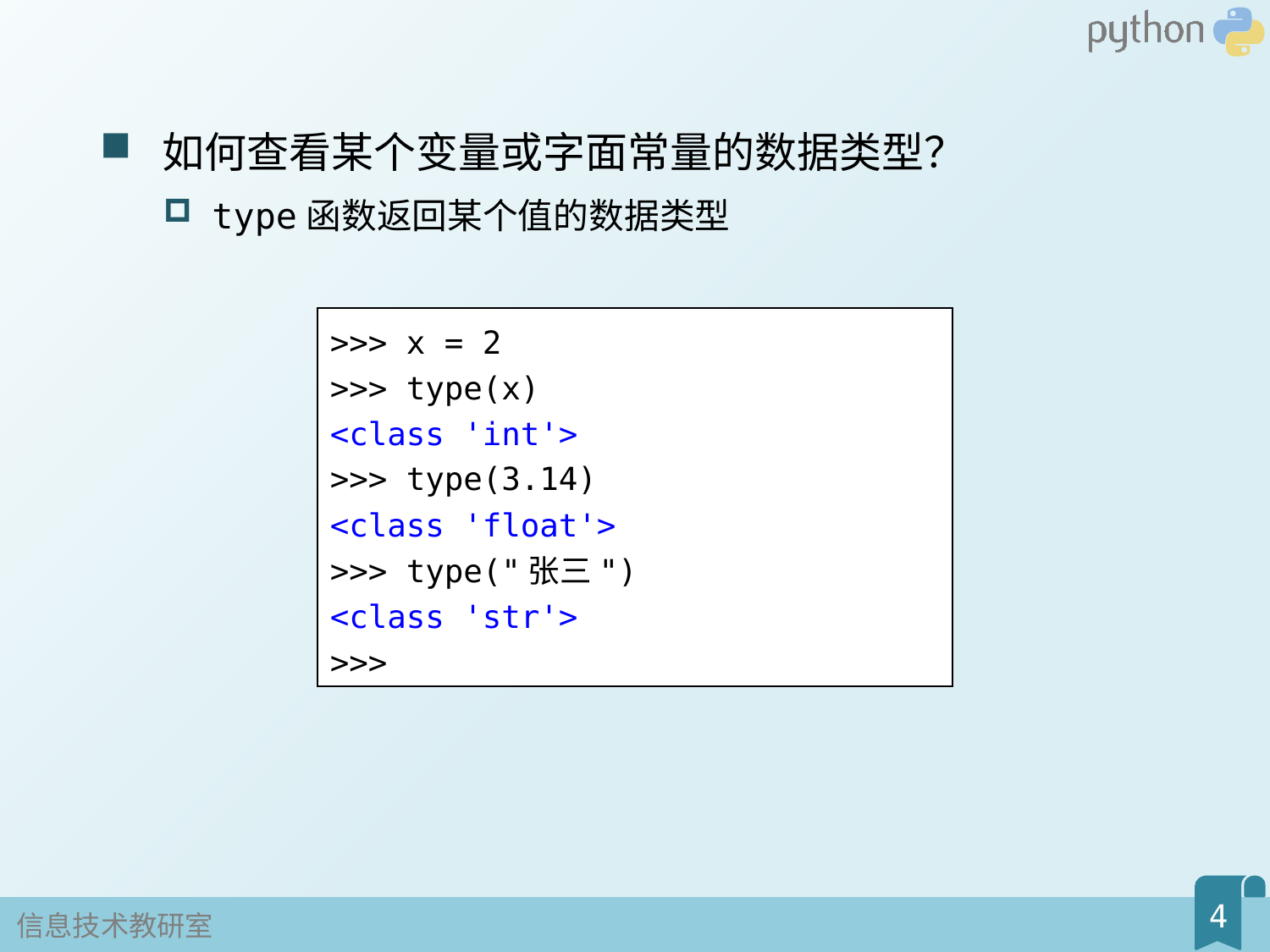

如何查看某个变量或字面常量的数据类型？
type函数返回某个值的数据类型
>>> x = 2
>>> type(x)
<class 'int'>
>>> type(3.14)
<class 'float'>
>>> type("张三")
<class 'str'>
>>>
4